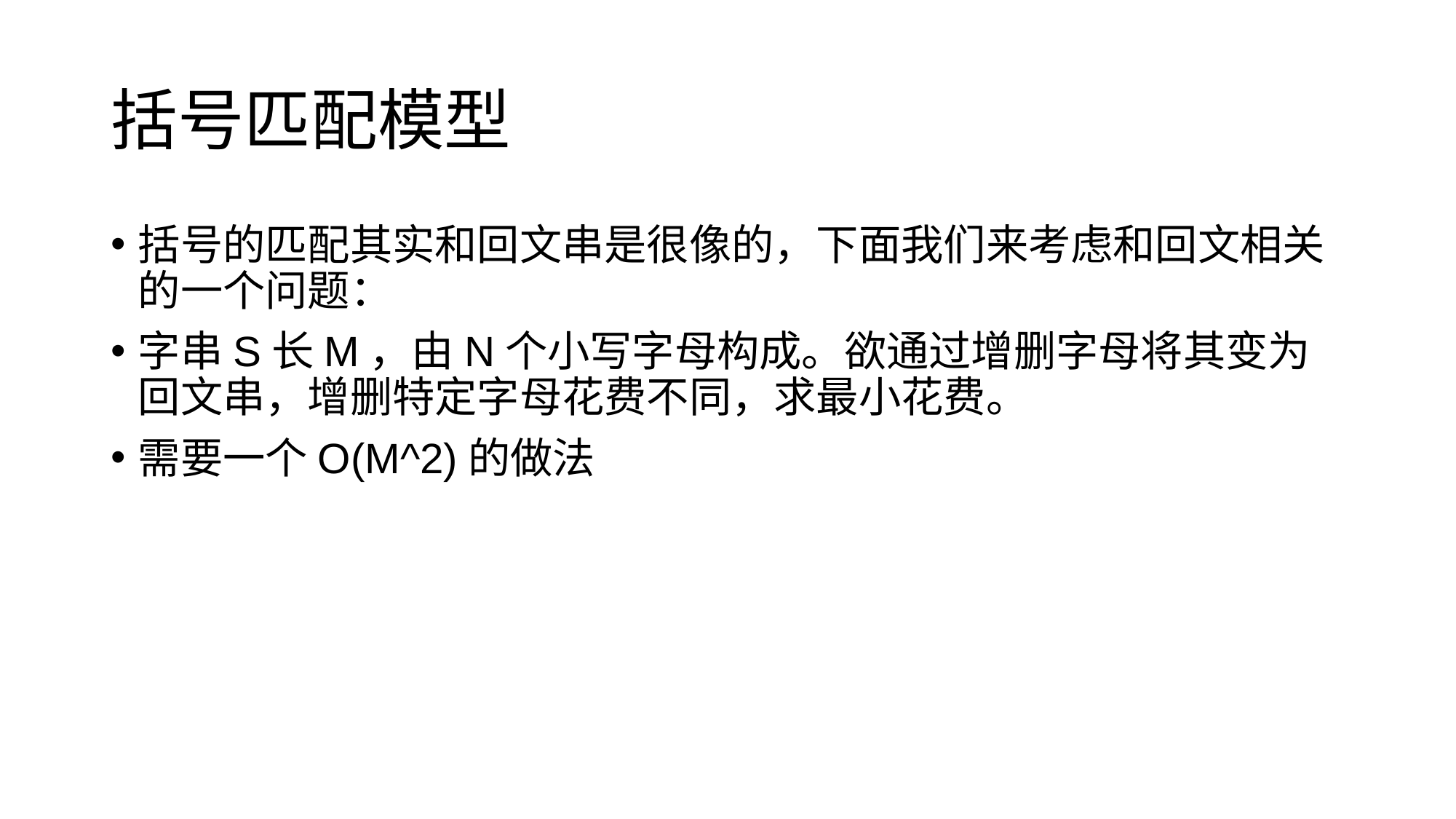

# 括号匹配模型
括号的匹配其实和回文串是很像的，下面我们来考虑和回文相关的一个问题：
字串S长M，由N个小写字母构成。欲通过增删字母将其变为回文串，增删特定字母花费不同，求最小花费。
需要一个O(M^2)的做法